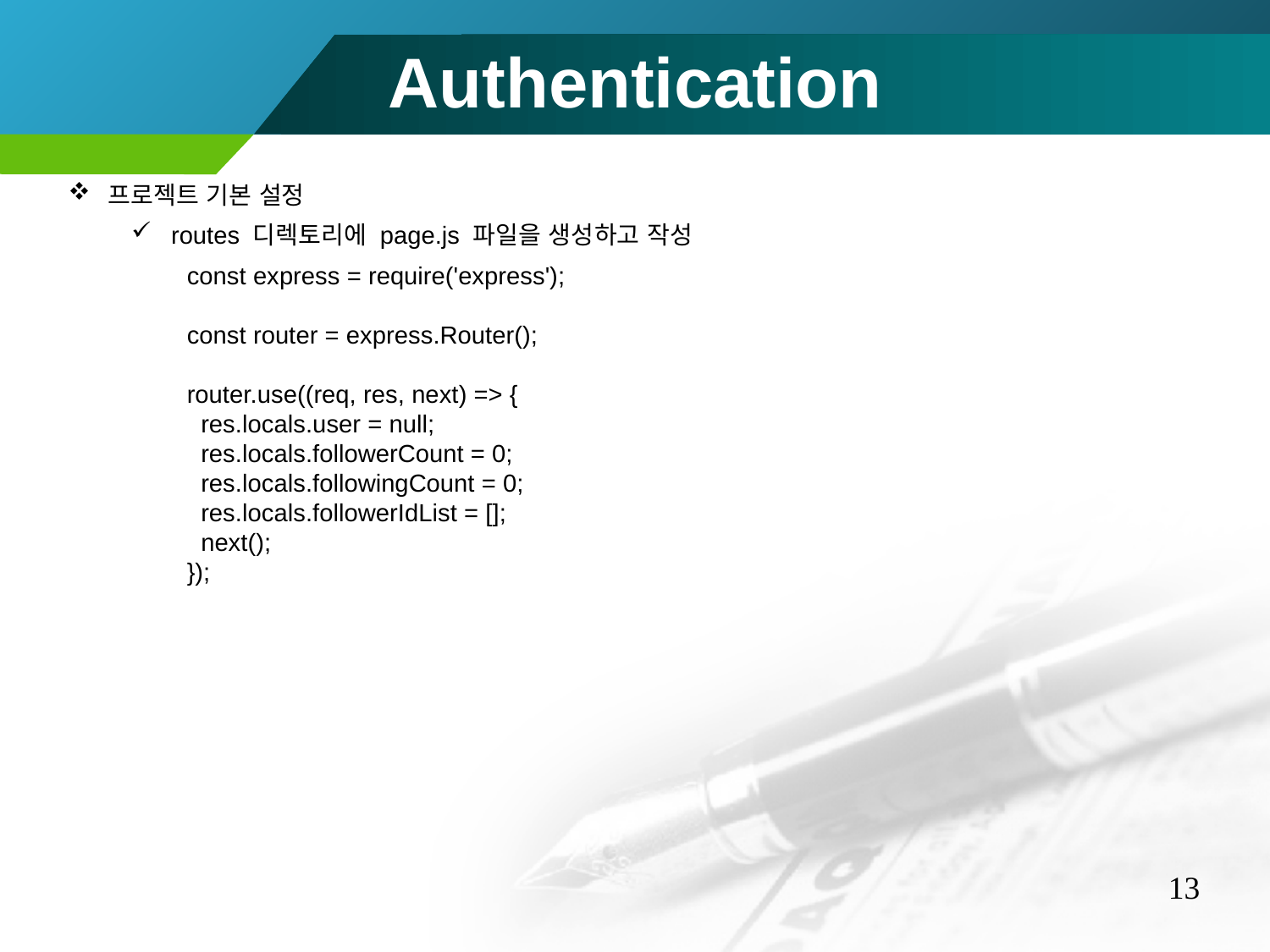

Authentication
프로젝트 기본 설정
routes 디렉토리에 page.js 파일을 생성하고 작성
const express = require('express');

const router = express.Router();

router.use((req, res, next) => {
  res.locals.user = null;
  res.locals.followerCount = 0;
  res.locals.followingCount = 0;
  res.locals.followerIdList = [];
  next();
});

13